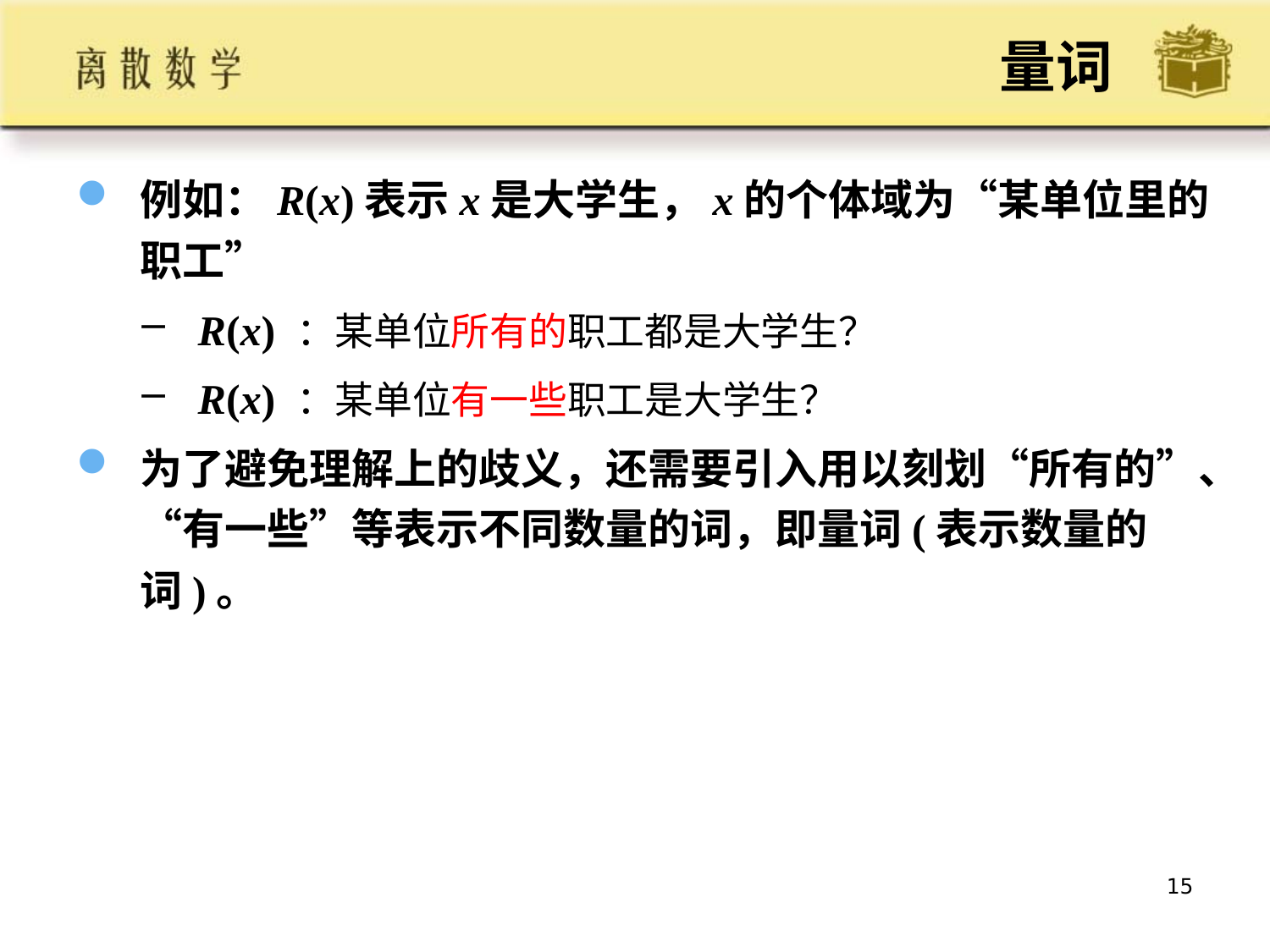

# 量词
例如：R(x)表示x是大学生，x的个体域为“某单位里的职工”
R(x) ：某单位所有的职工都是大学生？
R(x) ：某单位有一些职工是大学生？
为了避免理解上的歧义，还需要引入用以刻划“所有的”、“有一些”等表示不同数量的词，即量词(表示数量的词)。
15